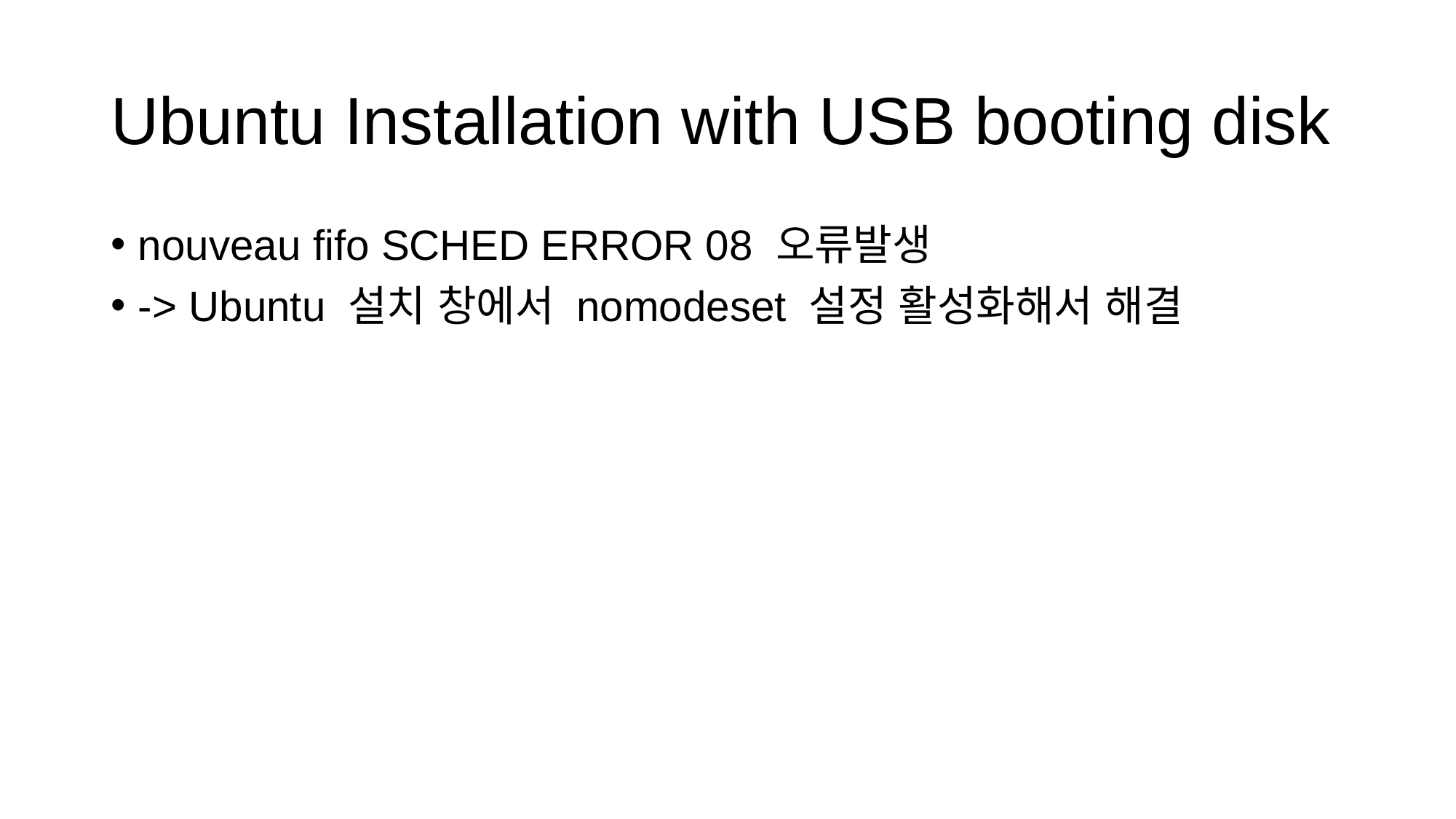

# Ubuntu Installation with USB booting disk
nouveau fifo SCHED ERROR 08 오류발생
-> Ubuntu 설치 창에서 nomodeset 설정 활성화해서 해결